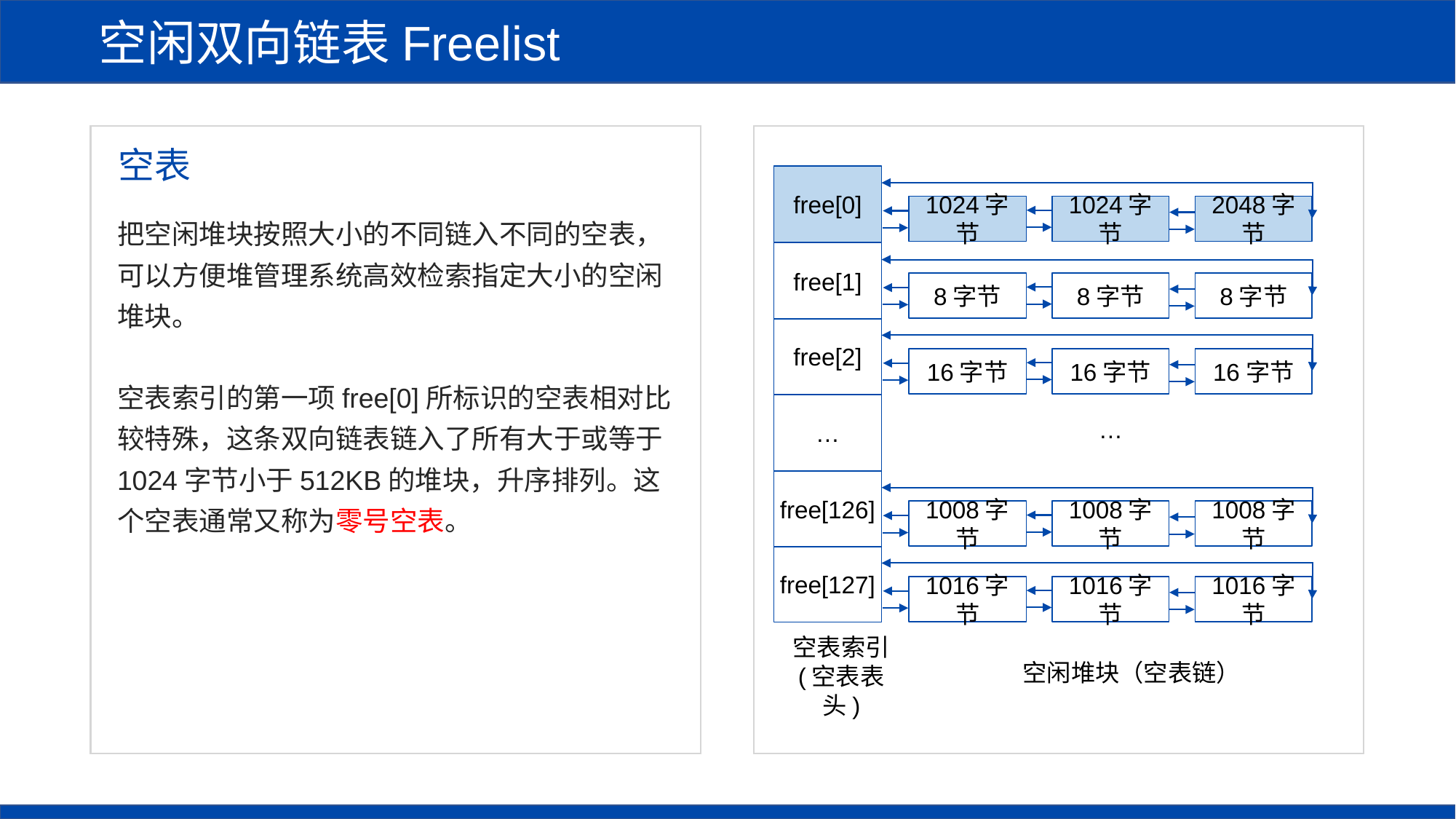

空闲双向链表Freelist

空表
free[0]
1024字节
1024字节
2048字节
把空闲堆块按照大小的不同链入不同的空表，可以方便堆管理系统高效检索指定大小的空闲堆块。

空表索引的第一项free[0]所标识的空表相对比较特殊，这条双向链表链入了所有大于或等于1024字节小于512KB的堆块，升序排列。这个空表通常又称为零号空表。

free[1]
8字节
8字节
8字节
free[2]
16字节
16字节
16字节
…
…
free[126]
1008字节
1008字节
1008字节
free[127]
1016字节
1016字节
1016字节
空表索引
(空表表头)
空闲堆块（空表链）